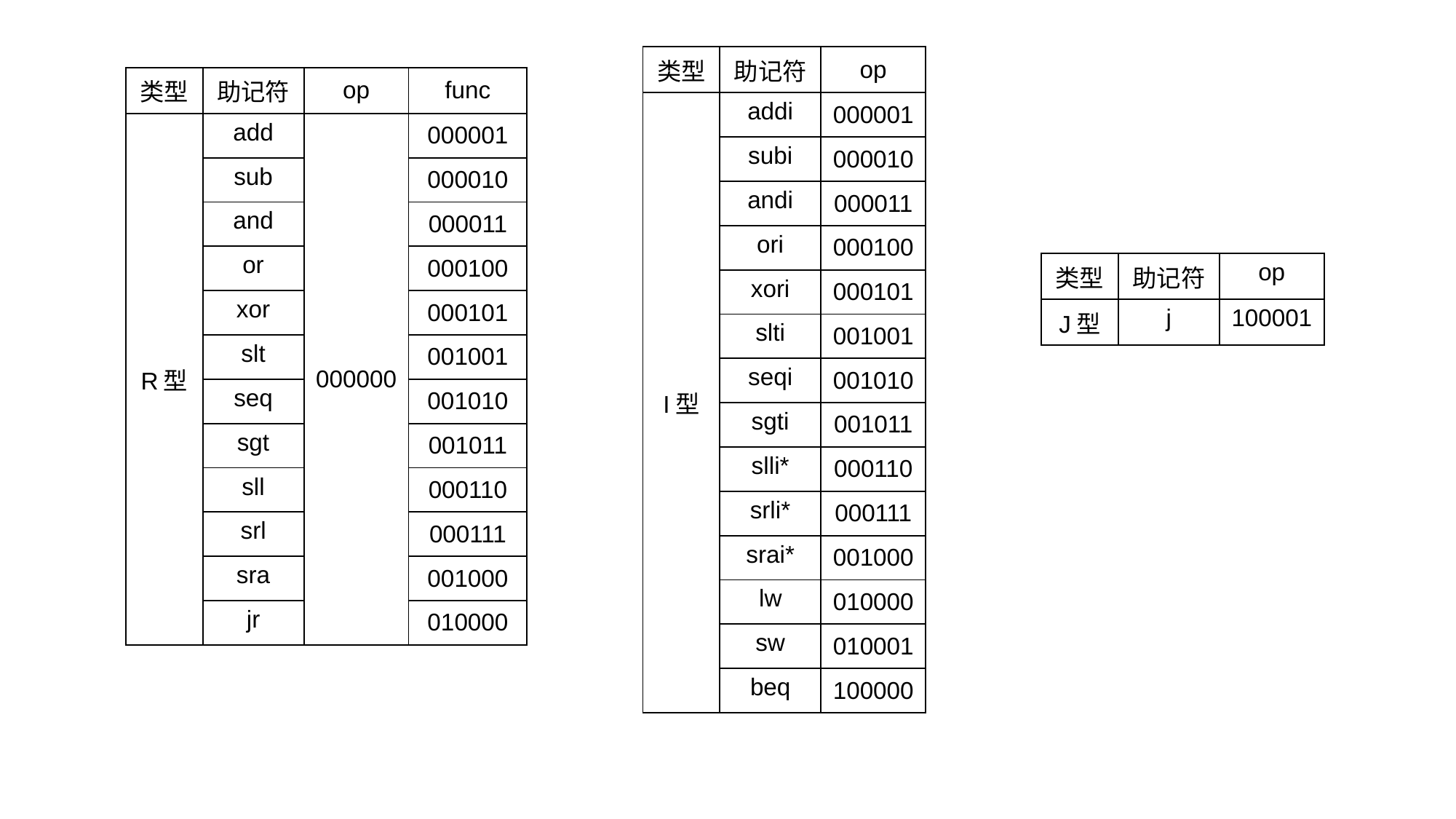

| 类型 | 助记符 | op |
| --- | --- | --- |
| I型 | addi | 000001 |
|  | subi | 000010 |
|  | andi | 000011 |
|  | ori | 000100 |
|  | xori | 000101 |
|  | slti | 001001 |
|  | seqi | 001010 |
|  | sgti | 001011 |
|  | slli\* | 000110 |
|  | srli\* | 000111 |
|  | srai\* | 001000 |
|  | lw | 010000 |
|  | sw | 010001 |
|  | beq | 100000 |
| 类型 | 助记符 | op | func |
| --- | --- | --- | --- |
| R型 | add | 000000 | 000001 |
|  | sub |  | 000010 |
|  | and |  | 000011 |
|  | or |  | 000100 |
|  | xor |  | 000101 |
|  | slt |  | 001001 |
|  | seq |  | 001010 |
|  | sgt |  | 001011 |
|  | sll |  | 000110 |
|  | srl |  | 000111 |
|  | sra |  | 001000 |
|  | jr |  | 010000 |
| 类型 | 助记符 | op |
| --- | --- | --- |
| J型 | j | 100001 |